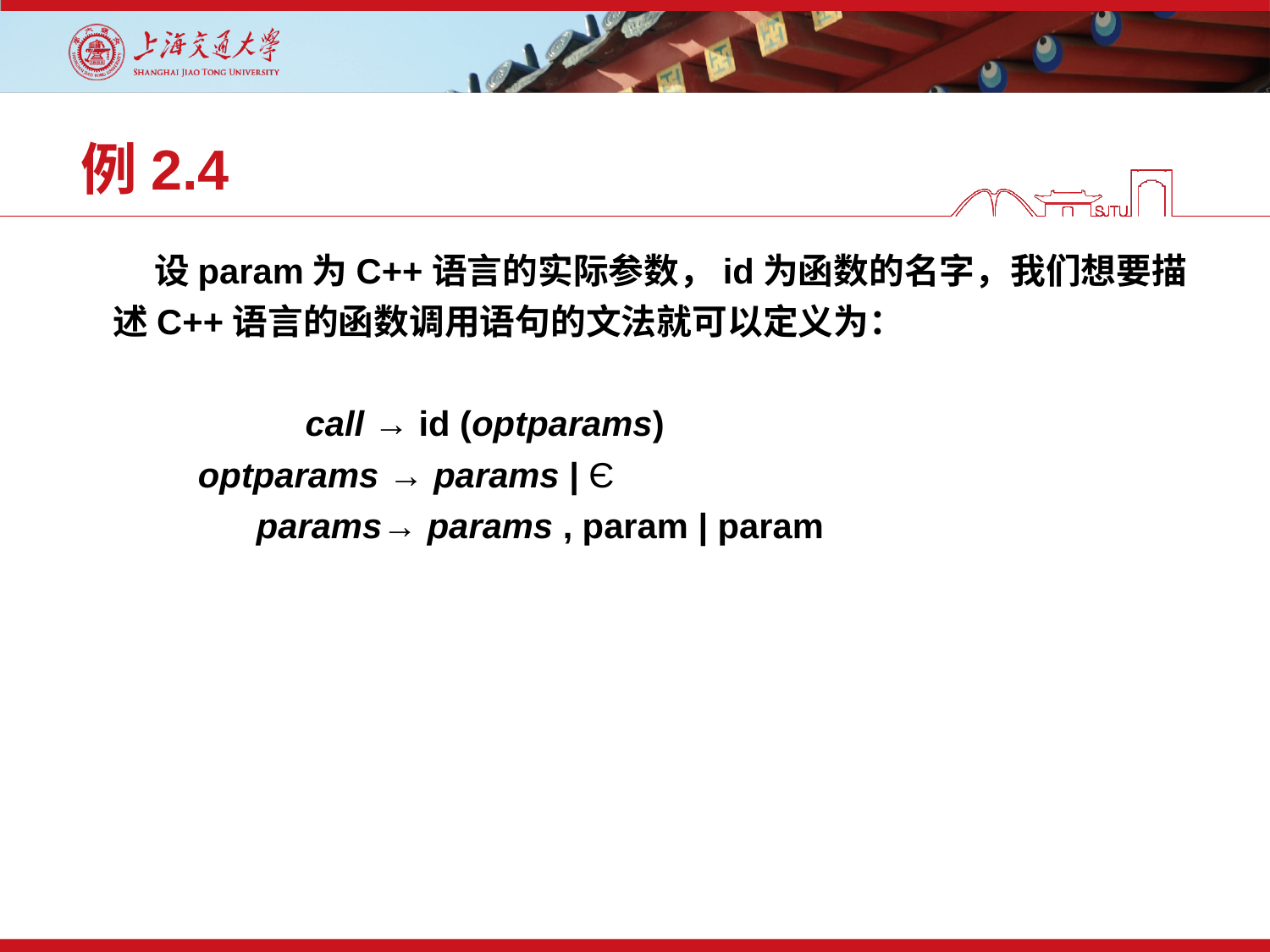

# 例2.4
        设param为C++语言的实际参数，id为函数的名字，我们想要描述C++语言的函数调用语句的文法就可以定义为：

                       call → id (optparams)
            optparams → params | Є
                  params→ params , param | param